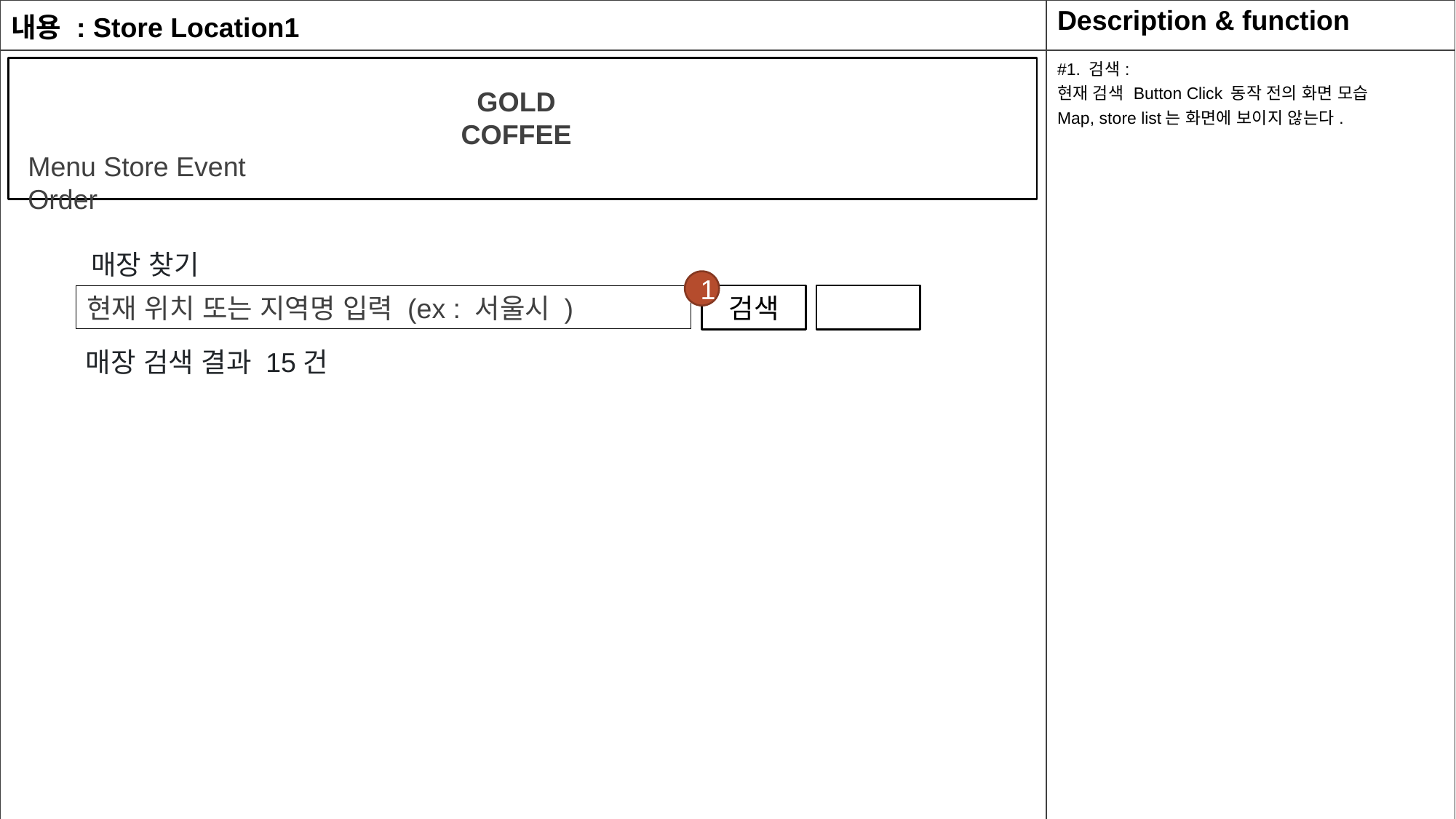

| 내용 : Store Location1 | Description & function |
| --- | --- |
|  | #1. 검색: 현재 검색 Button Click 동작 전의 화면 모습 Map, store list는 화면에 보이지 않는다. |

GOLD
COFFEE
Menu Store Event Order
매장 찾기

1
현재 위치 또는 지역명 입력 (ex : 서울시 )
검색

매장 검색 결과 15건